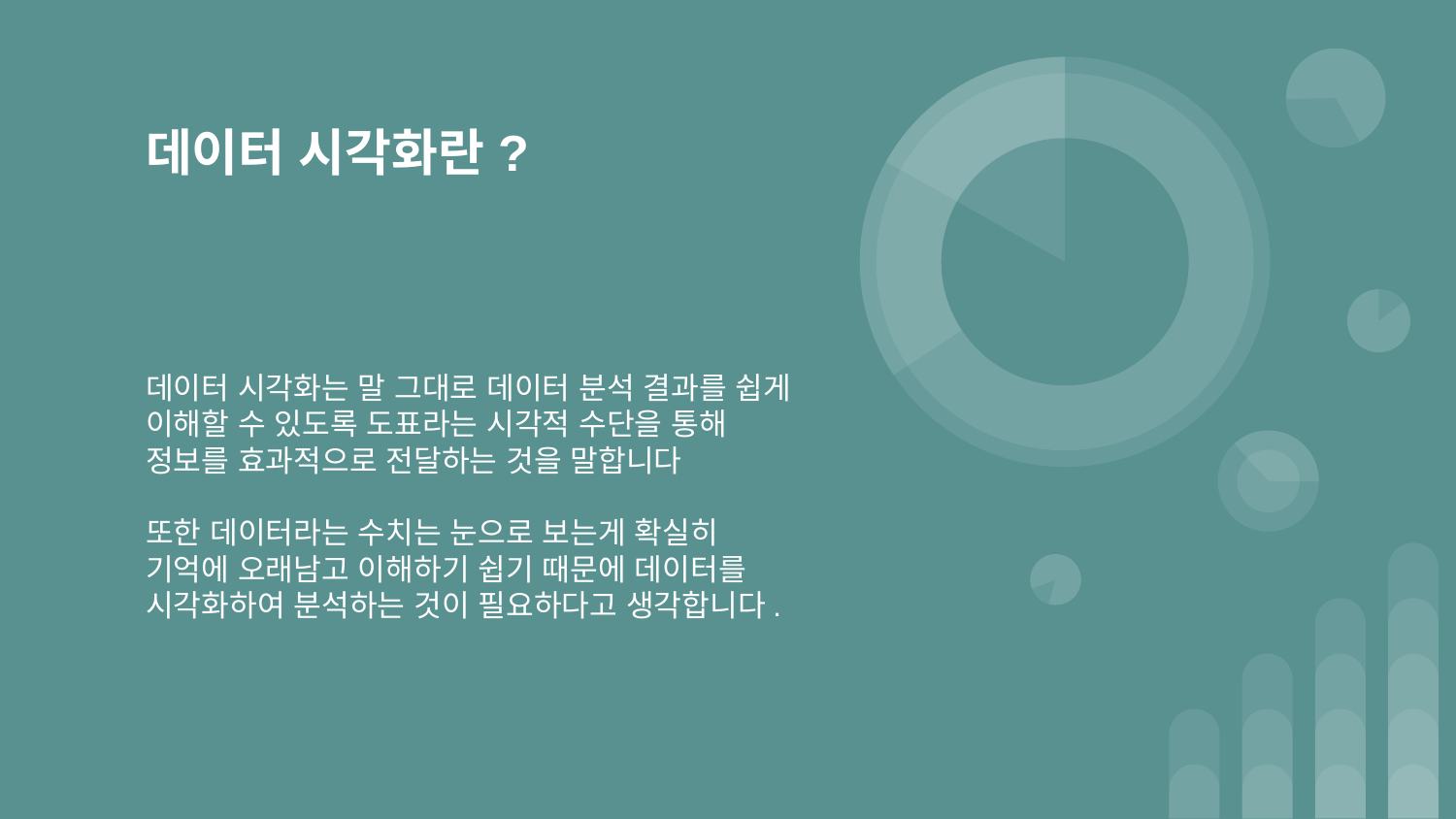

# 데이터 시각화란?
데이터 시각화는 말 그대로 데이터 분석 결과를 쉽게 이해할 수 있도록 도표라는 시각적 수단을 통해 정보를 효과적으로 전달하는 것을 말합니다

또한 데이터라는 수치는 눈으로 보는게 확실히 기억에 오래남고 이해하기 쉽기 때문에 데이터를 시각화하여 분석하는 것이 필요하다고 생각합니다.